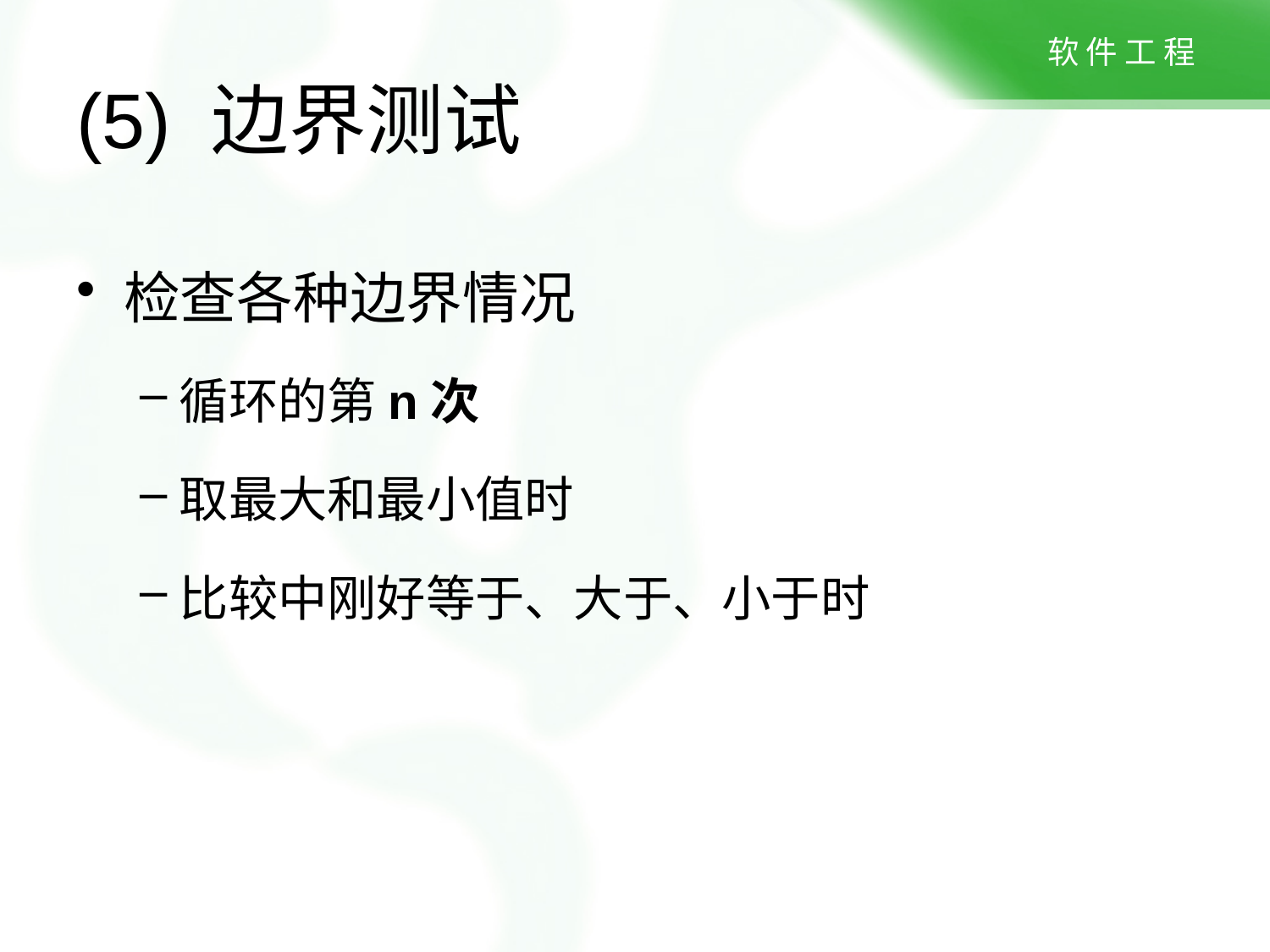

# (5) 边界测试
检查各种边界情况
循环的第n次
取最大和最小值时
比较中刚好等于、大于、小于时